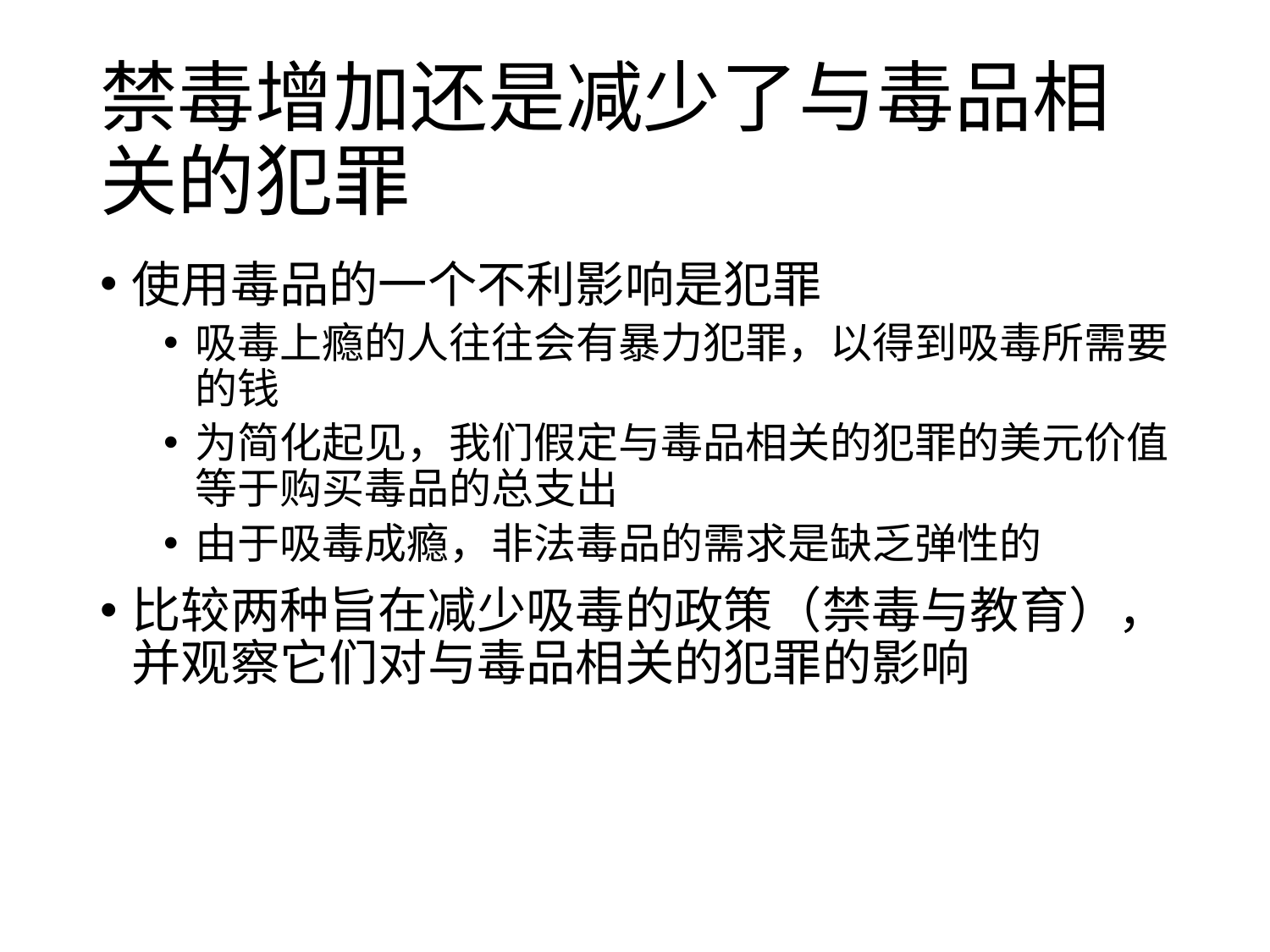

# 禁毒增加还是减少了与毒品相关的犯罪
使用毒品的一个不利影响是犯罪
吸毒上瘾的人往往会有暴力犯罪，以得到吸毒所需要的钱
为简化起见，我们假定与毒品相关的犯罪的美元价值等于购买毒品的总支出
由于吸毒成瘾，非法毒品的需求是缺乏弹性的
比较两种旨在减少吸毒的政策（禁毒与教育），并观察它们对与毒品相关的犯罪的影响